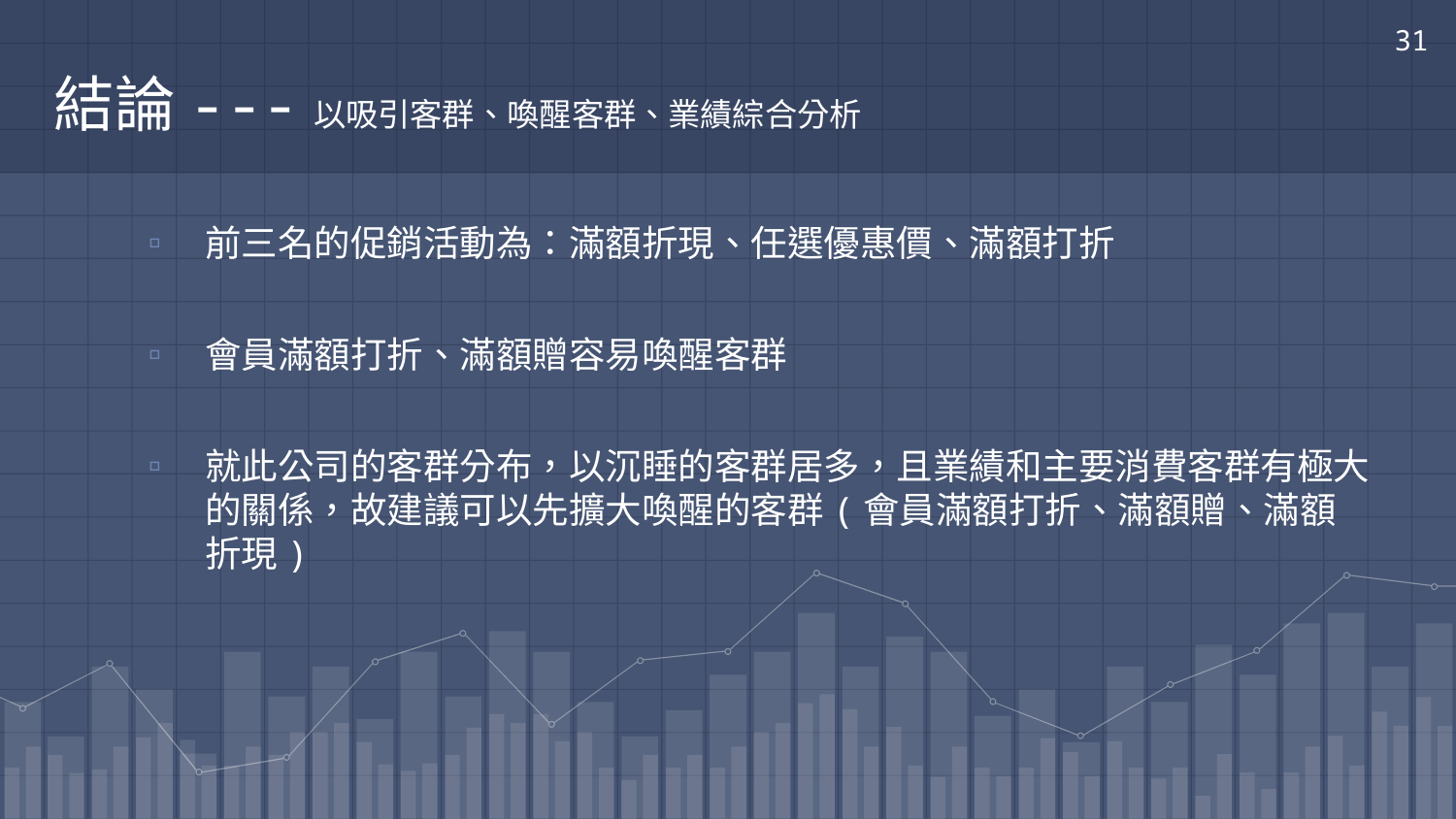

31
# 結論---以吸引客群、喚醒客群、業績綜合分析
前三名的促銷活動為：滿額折現、任選優惠價、滿額打折

會員滿額打折、滿額贈容易喚醒客群

就此公司的客群分布，以沉睡的客群居多，且業績和主要消費客群有極大的關係，故建議可以先擴大喚醒的客群(會員滿額打折、滿額贈、滿額折現)